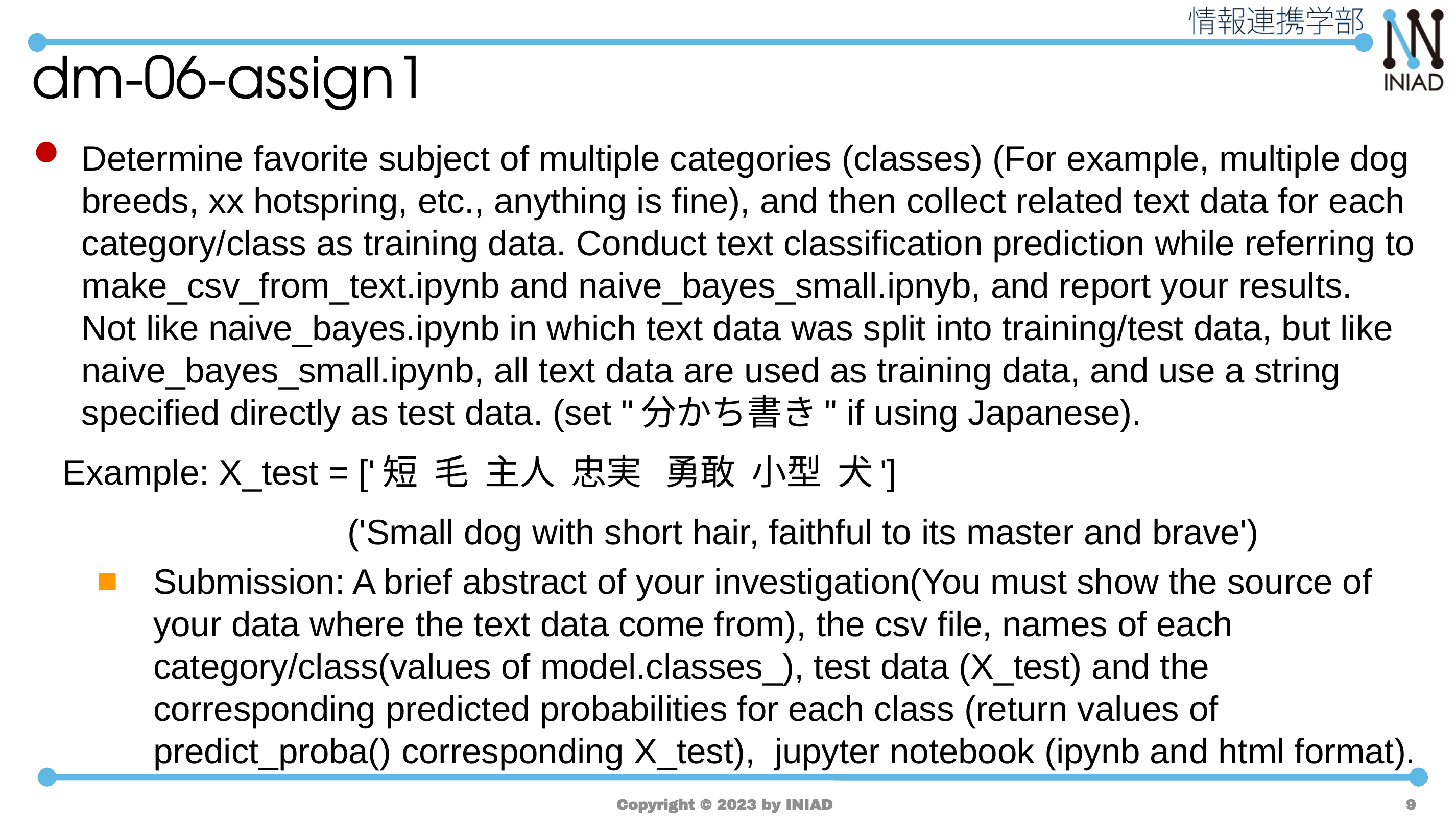

# dm-06-assign1
Determine favorite subject of multiple categories (classes) (For example, multiple dog breeds, xx hotspring, etc., anything is fine), and then collect related text data for each category/class as training data. Conduct text classification prediction while referring to make_csv_from_text.ipynb and naive_bayes_small.ipnyb, and report your results.
Not like naive_bayes.ipynb in which text data was split into training/test data, but like naive_bayes_small.ipynb, all text data are used as training data, and use a string specified directly as test data. (set "分かち書き" if using Japanese).
   Example: X_test = ['短  毛  主人  忠実   勇敢  小型  犬']
                                ('Small dog with short hair, faithful to its master and brave')
Submission: A brief abstract of your investigation(You must show the source of your data where the text data come from), the csv file, names of each category/class(values of model.classes_), test data (X_test) and the corresponding predicted probabilities for each class (return values of predict_proba() corresponding X_test),  jupyter notebook (ipynb and html format).
Copyright © 2023 by INIAD
9